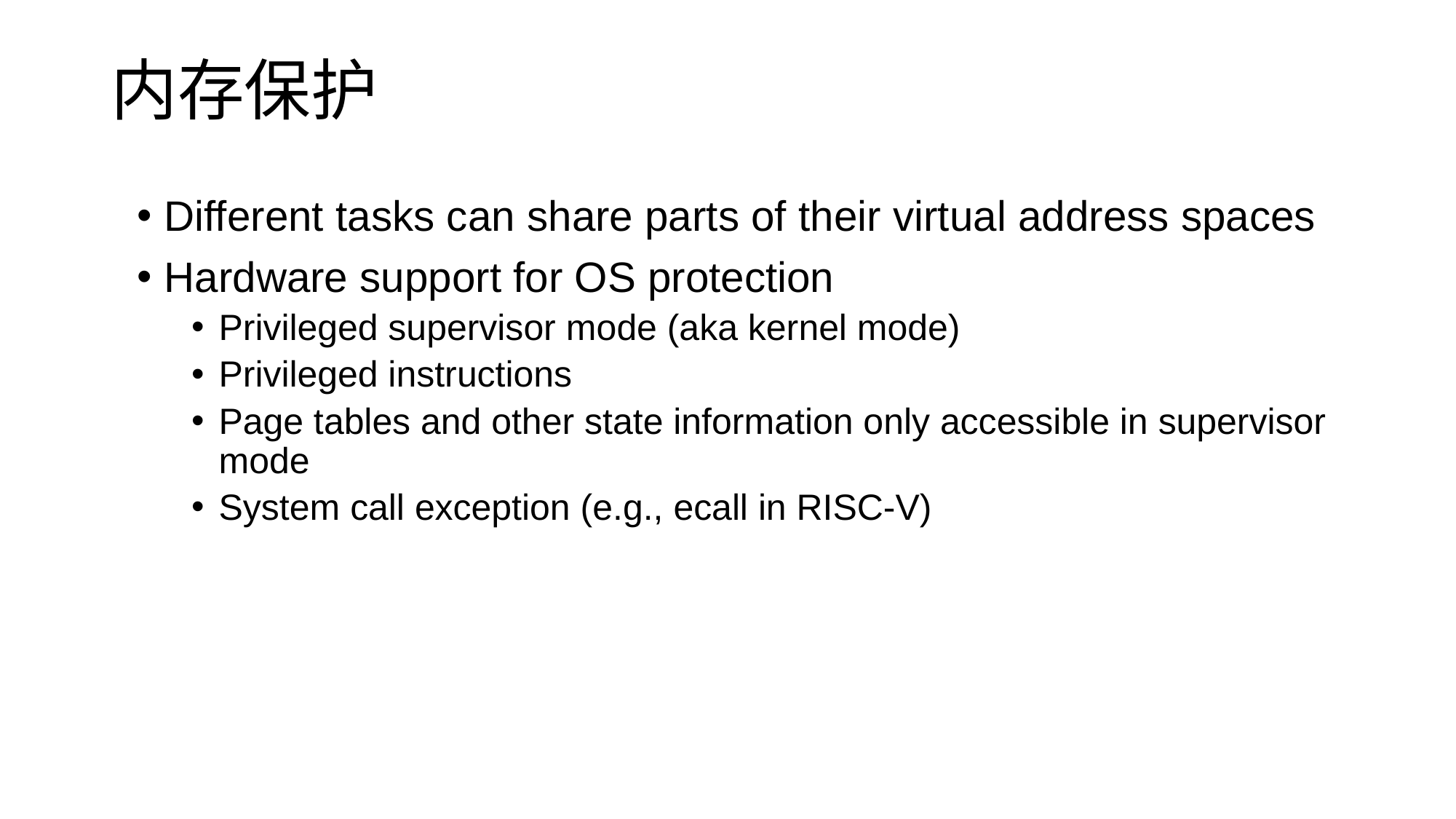

# 内存保护
Different tasks can share parts of their virtual address spaces
Hardware support for OS protection
Privileged supervisor mode (aka kernel mode)
Privileged instructions
Page tables and other state information only accessible in supervisor mode
System call exception (e.g., ecall in RISC-V)